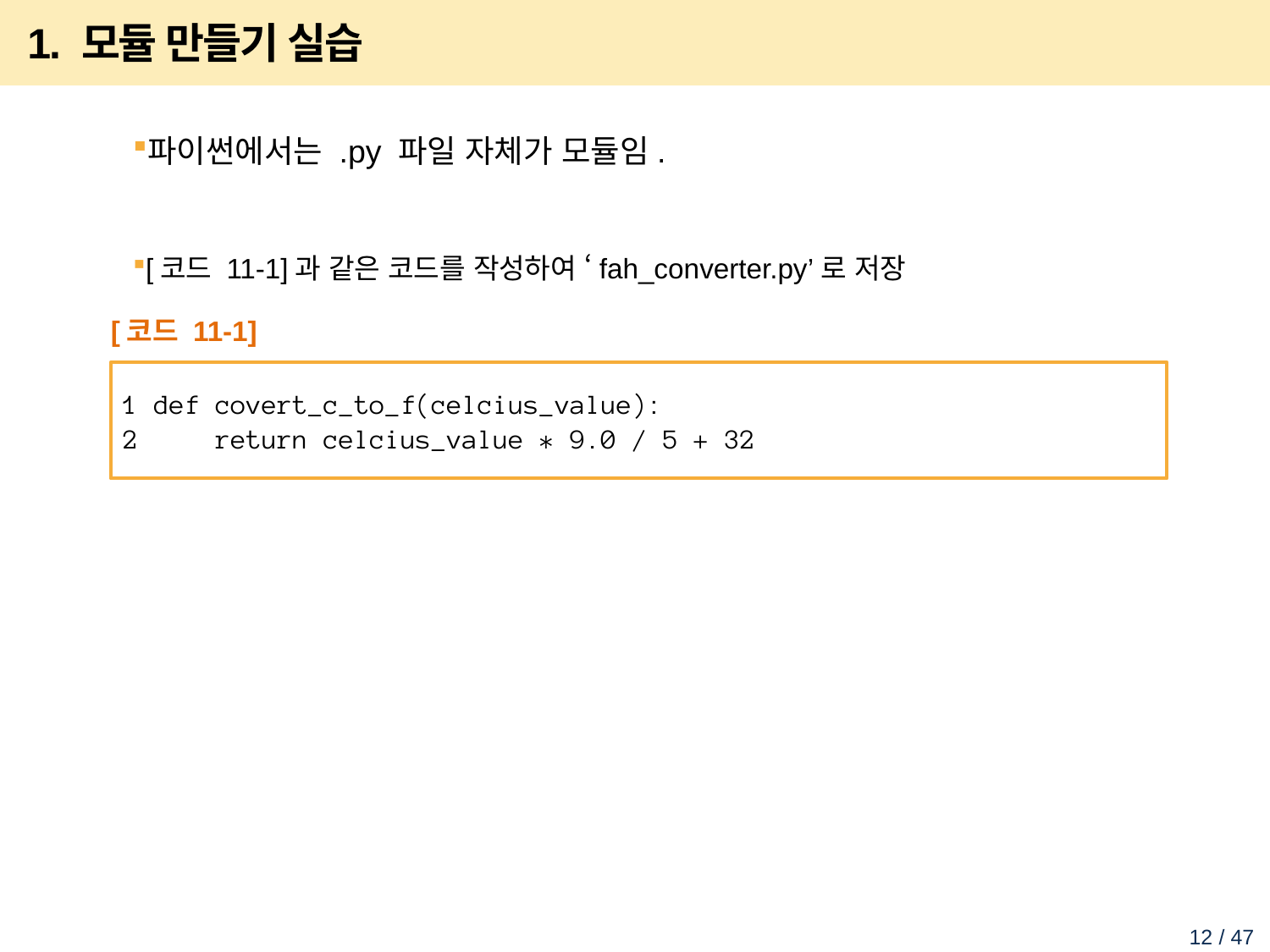

# 1. 모듈 만들기 실습
파이썬에서는 .py 파일 자체가 모듈임.

[코드 11-1]과 같은 코드를 작성하여 ‘fah_converter.py’로 저장

[코드 11-1]
1 def covert_c_to_f(celcius_value):
2     return celcius_value * 9.0 / 5 + 32